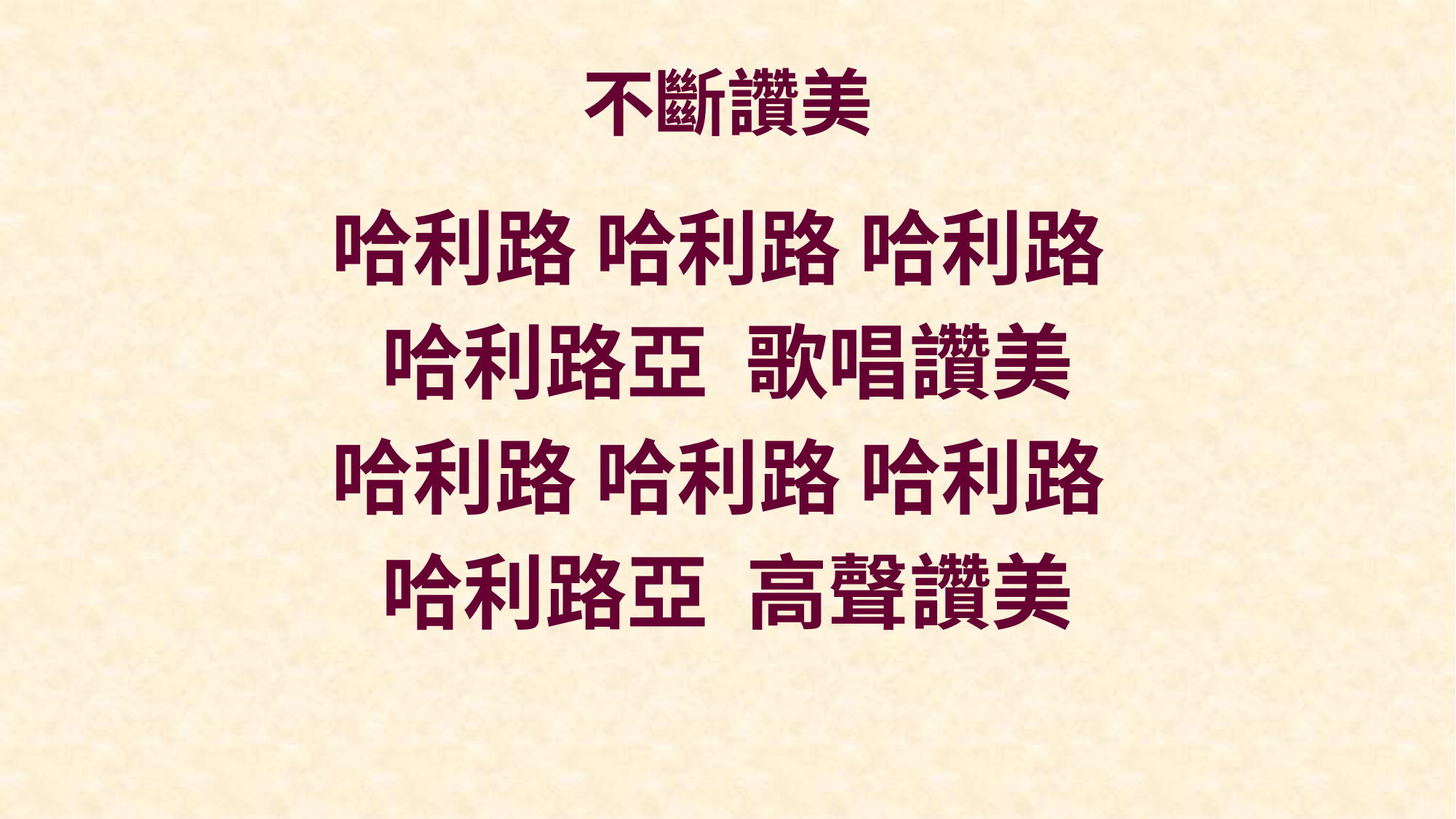

# 不斷讚美
哈利路 哈利路 哈利路
哈利路亞  歌唱讚美
哈利路 哈利路 哈利路
哈利路亞  高聲讚美